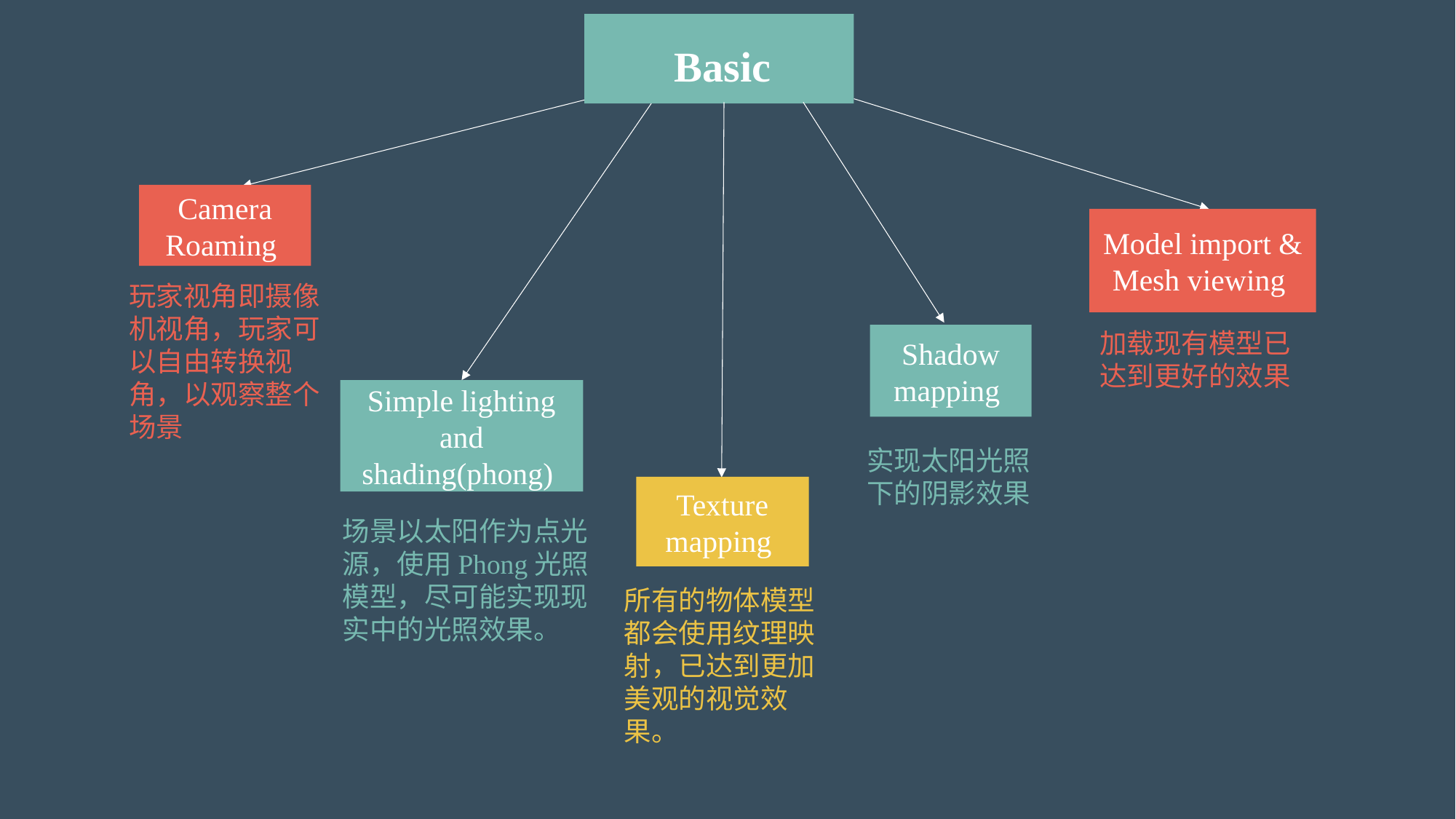

Basic

Camera Roaming

Model import & Mesh viewing
玩家视角即摄像机视角，玩家可以自由转换视角，以观察整个场景
加载现有模型已达到更好的效果

Shadow mapping
Simple lighting and shading(phong)

实现太阳光照下的阴影效果

Texture mapping
场景以太阳作为点光源，使用Phong光照模型，尽可能实现现实中的光照效果。
所有的物体模型都会使用纹理映射，已达到更加美观的视觉效果。